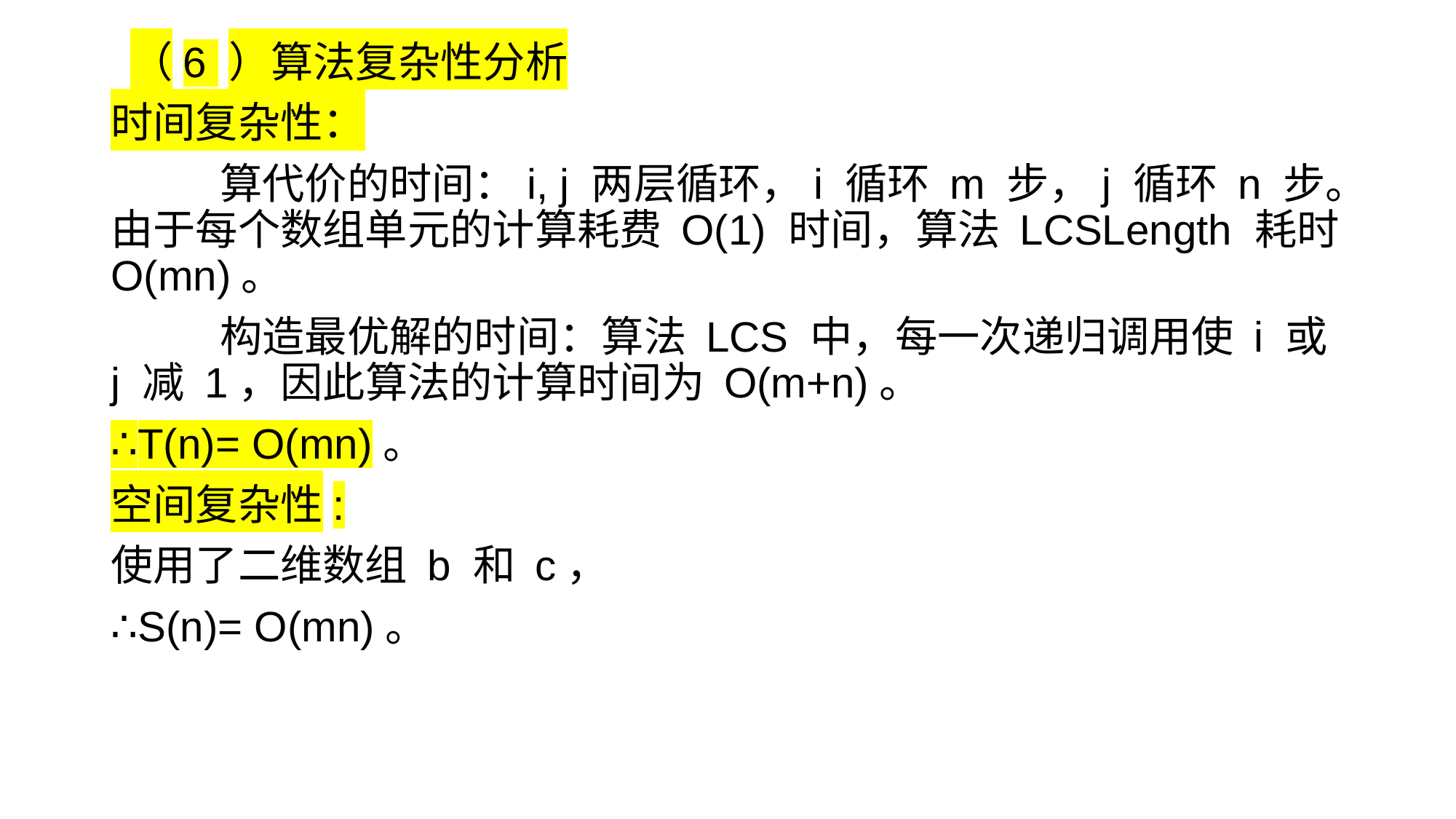

（6 ）算法复杂性分析
时间复杂性：
	算代价的时间：i, j 两层循环，i 循环 m 步，j 循环 n 步。由于每个数组单元的计算耗费 O(1) 时间，算法 LCSLength 耗时 O(mn)。
	构造最优解的时间：算法 LCS 中，每一次递归调用使 i 或 j 减 1，因此算法的计算时间为 O(m+n)。
∴T(n)= O(mn)。
空间复杂性:
使用了二维数组 b 和 c，
∴S(n)= O(mn)。